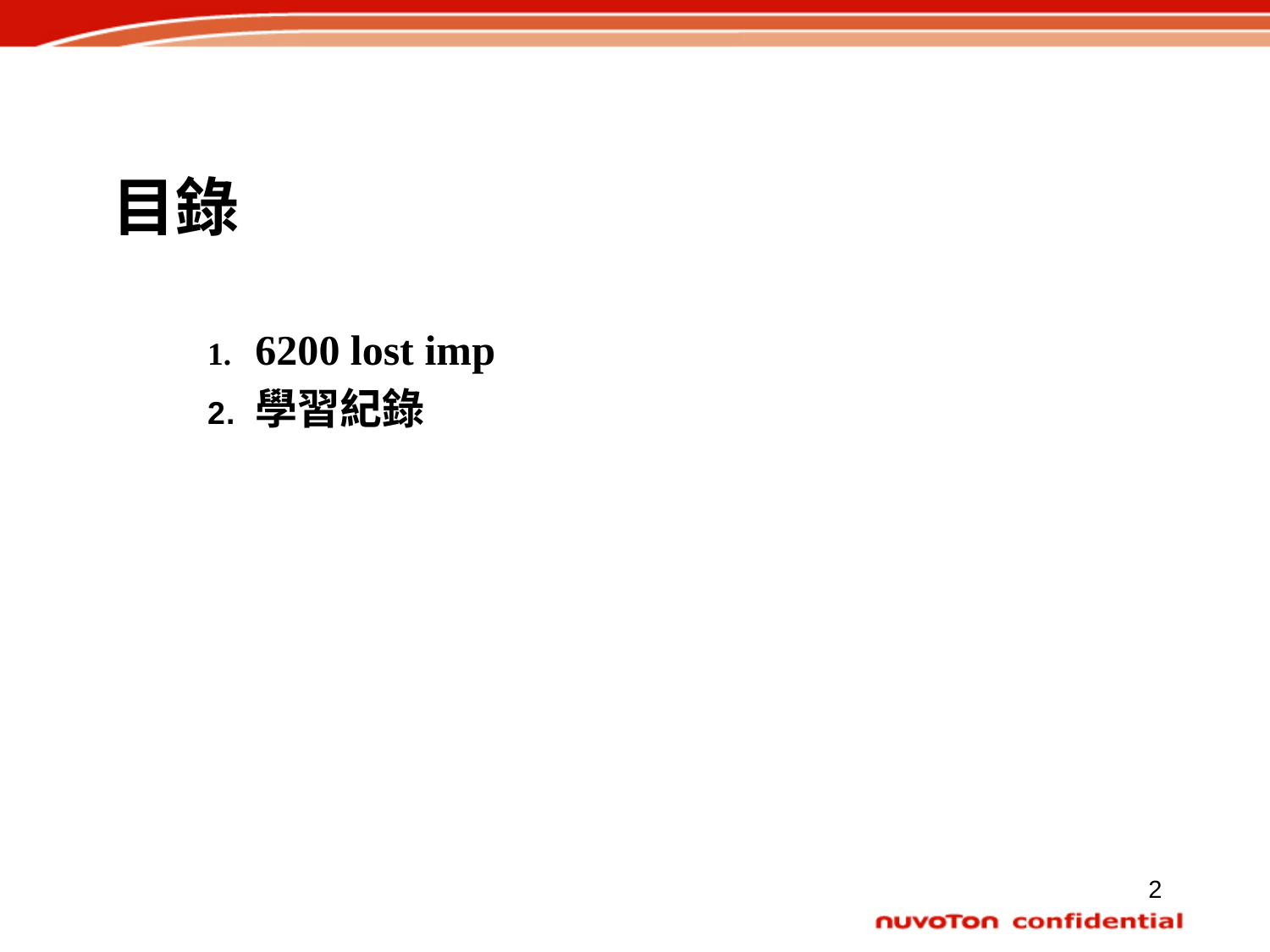

# 目錄
6200 lost imp
學習紀錄
2